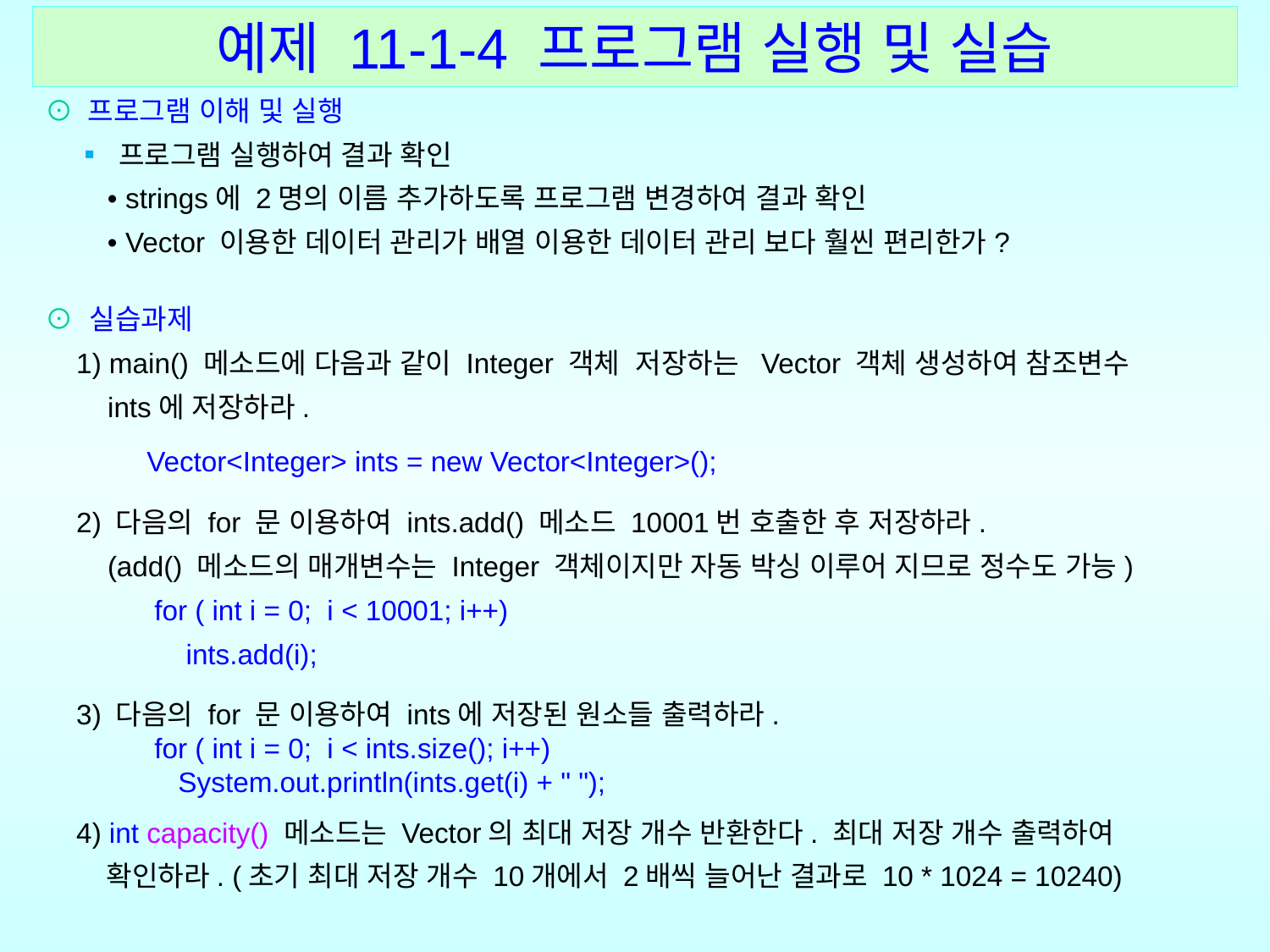

예제 11-1-4 프로그램 실행 및 실습
⊙ 프로그램 이해 및 실행
    ▪ 프로그램 실행하여 결과 확인
        • strings에 2명의 이름 추가하도록 프로그램 변경하여 결과 확인
        • Vector 이용한 데이터 관리가 배열 이용한 데이터 관리 보다 훨씬 편리한가?

⊙ 실습과제
    1) main() 메소드에 다음과 같이 Integer 객체  저장하는  Vector 객체 생성하여 참조변수
        ints에 저장하라.

             Vector<Integer> ints = new Vector<Integer>();

    2) 다음의 for 문 이용하여 ints.add() 메소드 10001번 호출한 후 저장하라.
        (add() 메소드의 매개변수는 Integer 객체이지만 자동 박싱 이루어 지므로 정수도 가능)
              for ( int i = 0;  i < 10001; i++)
                  ints.add(i);

    3) 다음의 for 문 이용하여 ints에 저장된 원소들 출력하라.
              for ( int i = 0;  i < ints.size(); i++)
                 System.out.println(ints.get(i) + " ");

    4) int capacity() 메소드는 Vector의 최대 저장 개수 반환한다. 최대 저장 개수 출력하여
       확인하라. (초기 최대 저장 개수 10개에서 2배씩 늘어난 결과로 10 * 1024 = 10240)